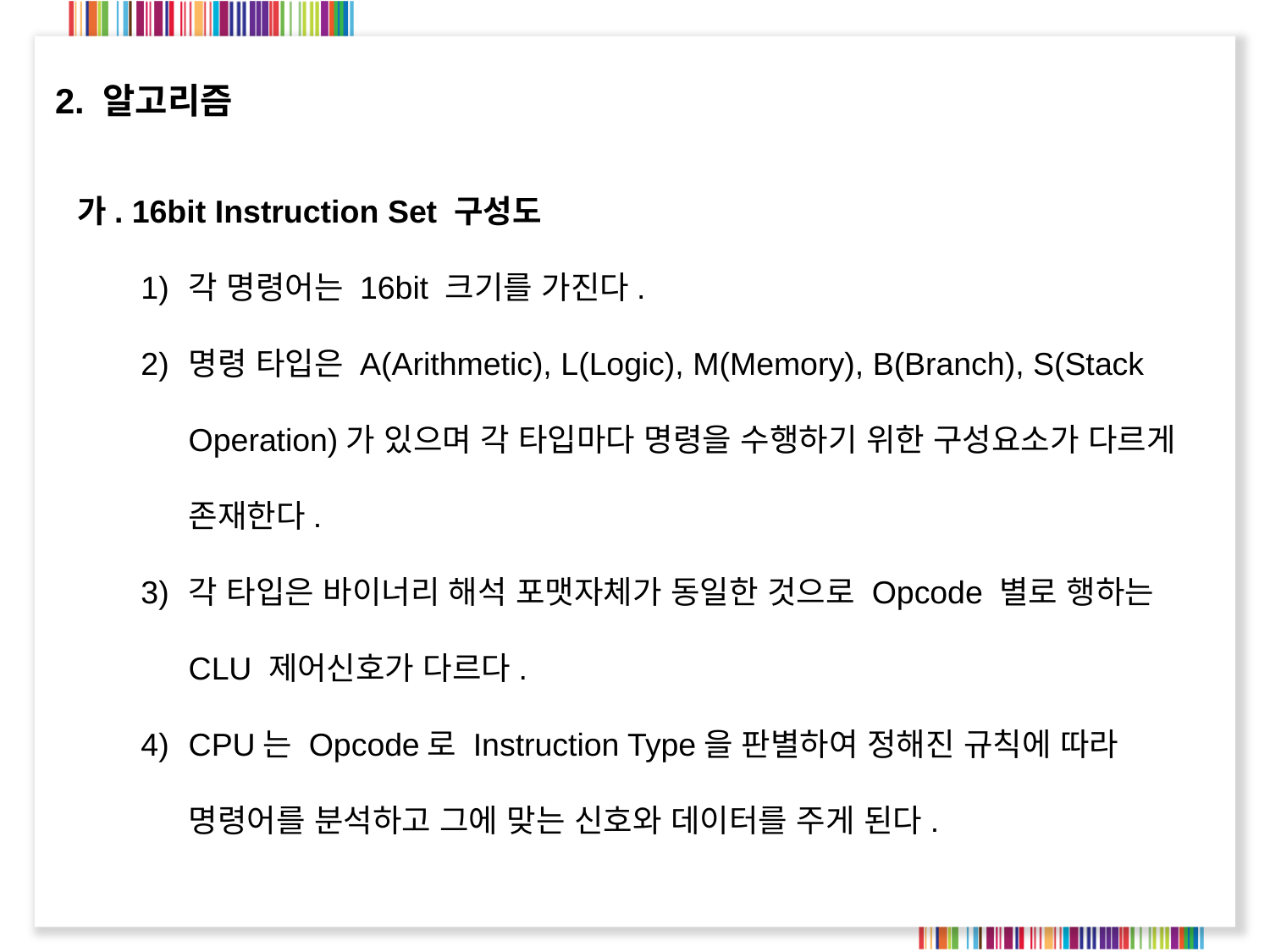

2. 알고리즘
가. 16bit Instruction Set 구성도
각 명령어는 16bit 크기를 가진다.
명령 타입은 A(Arithmetic), L(Logic), M(Memory), B(Branch), S(Stack Operation)가 있으며 각 타입마다 명령을 수행하기 위한 구성요소가 다르게 존재한다.
각 타입은 바이너리 해석 포맷자체가 동일한 것으로 Opcode 별로 행하는 CLU 제어신호가 다르다.
CPU는 Opcode로 Instruction Type을 판별하여 정해진 규칙에 따라 명령어를 분석하고 그에 맞는 신호와 데이터를 주게 된다.